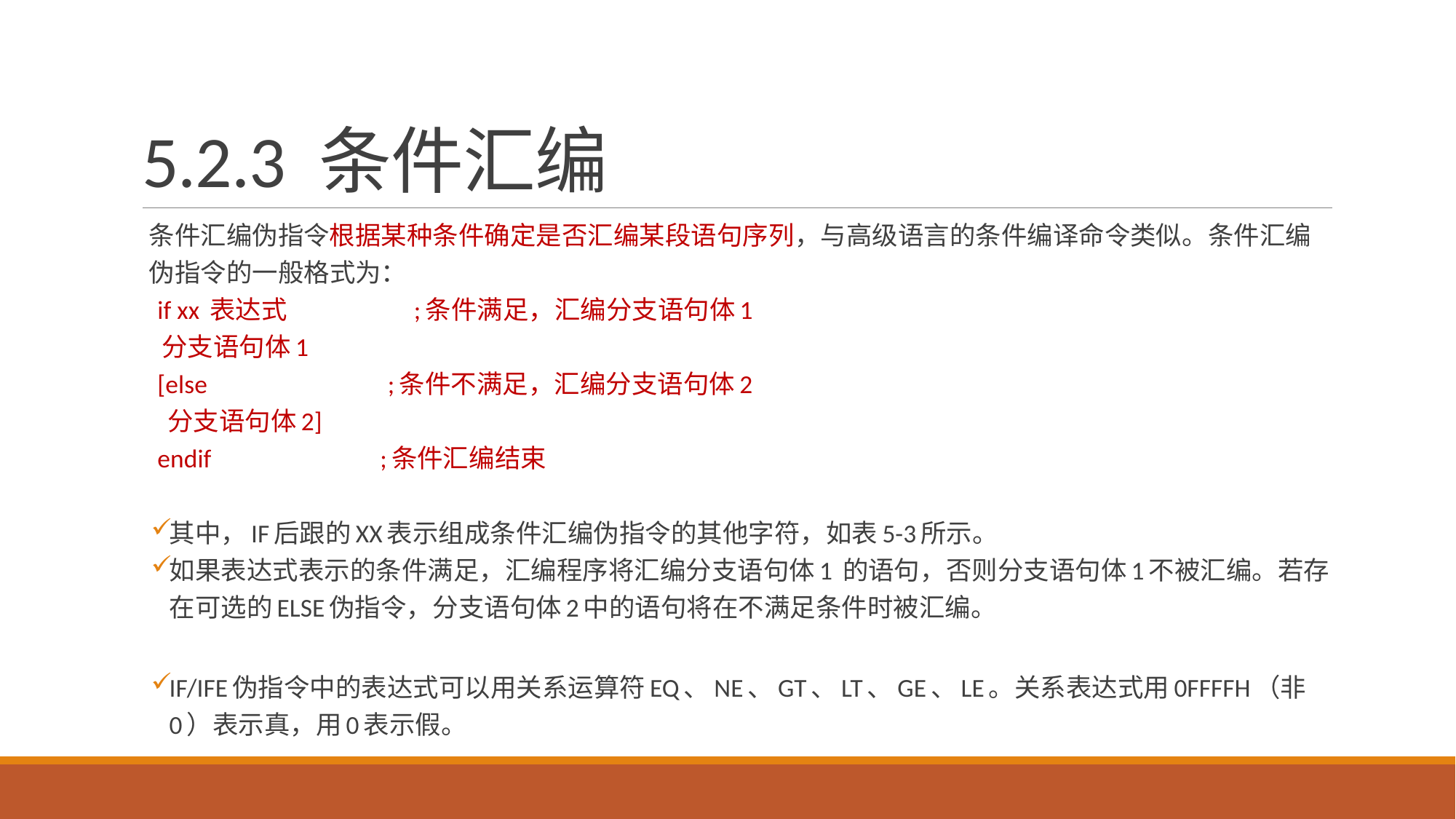

# 5.2.3 条件汇编
条件汇编伪指令根据某种条件确定是否汇编某段语句序列，与高级语言的条件编译命令类似。条件汇编伪指令的一般格式为：
   if xx 表达式                     ;条件满足，汇编分支语句体1
   分支语句体1
   [else                               ;条件不满足，汇编分支语句体2
    分支语句体2]
   endif                             ;条件汇编结束

其中，IF后跟的XX表示组成条件汇编伪指令的其他字符，如表5-3所示。
如果表达式表示的条件满足，汇编程序将汇编分支语句体1 的语句，否则分支语句体1不被汇编。若存在可选的ELSE伪指令，分支语句体2中的语句将在不满足条件时被汇编。

IF/IFE伪指令中的表达式可以用关系运算符EQ、NE、GT、LT、GE、LE。关系表达式用0FFFFH（非0）表示真，用0表示假。